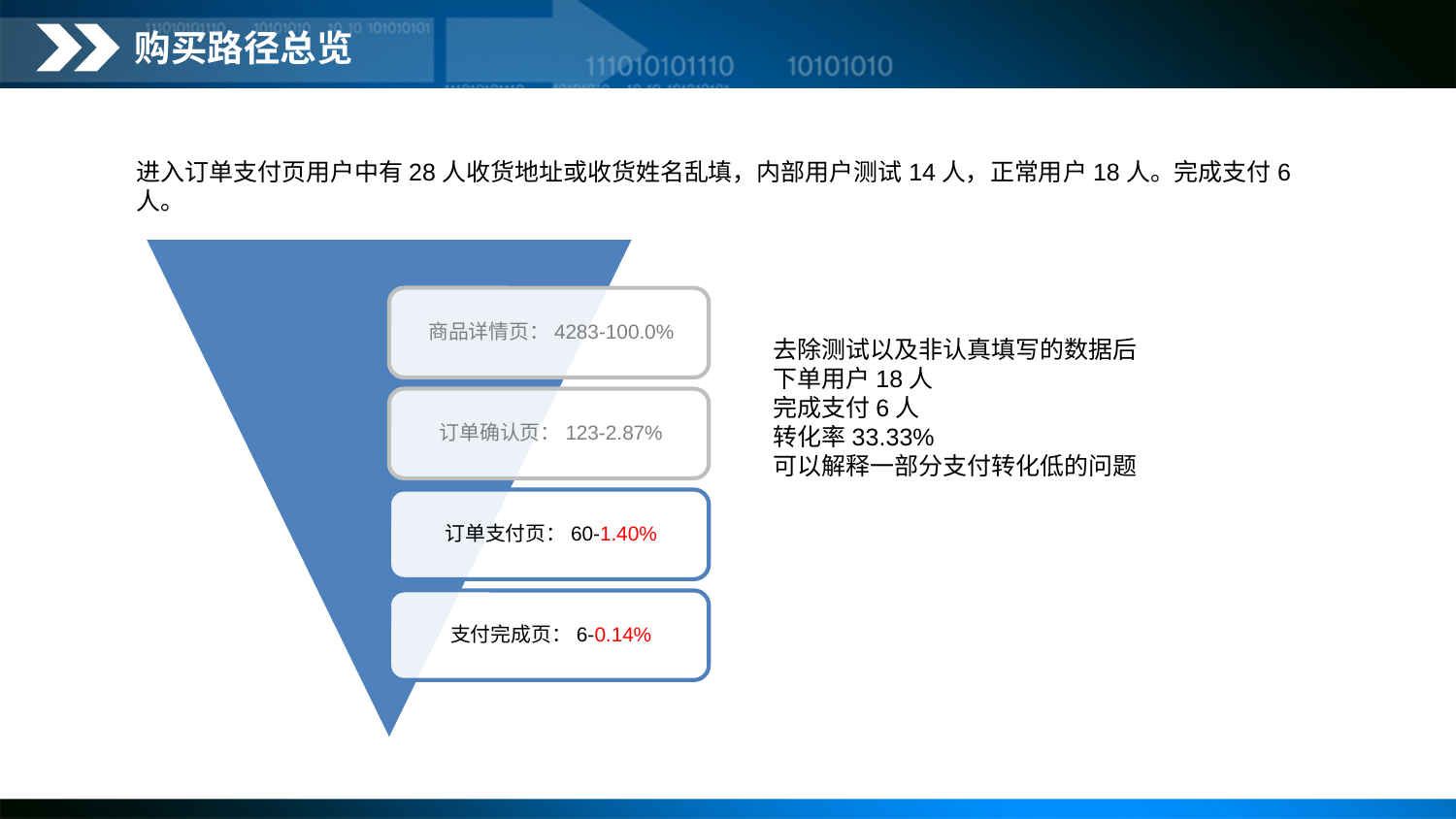

购买路径总览

进入订单支付页用户中有28人收货地址或收货姓名乱填，内部用户测试14人，正常用户18人。完成支付6人。
商品详情页：4283-100.0%
订单确认页：123-2.87%
订单支付页：60-1.40%
支付完成页：6-0.14%
去除测试以及非认真填写的数据后
下单用户18人
完成支付6人
转化率33.33%
可以解释一部分支付转化低的问题
20XX年X月，我们的工作简述